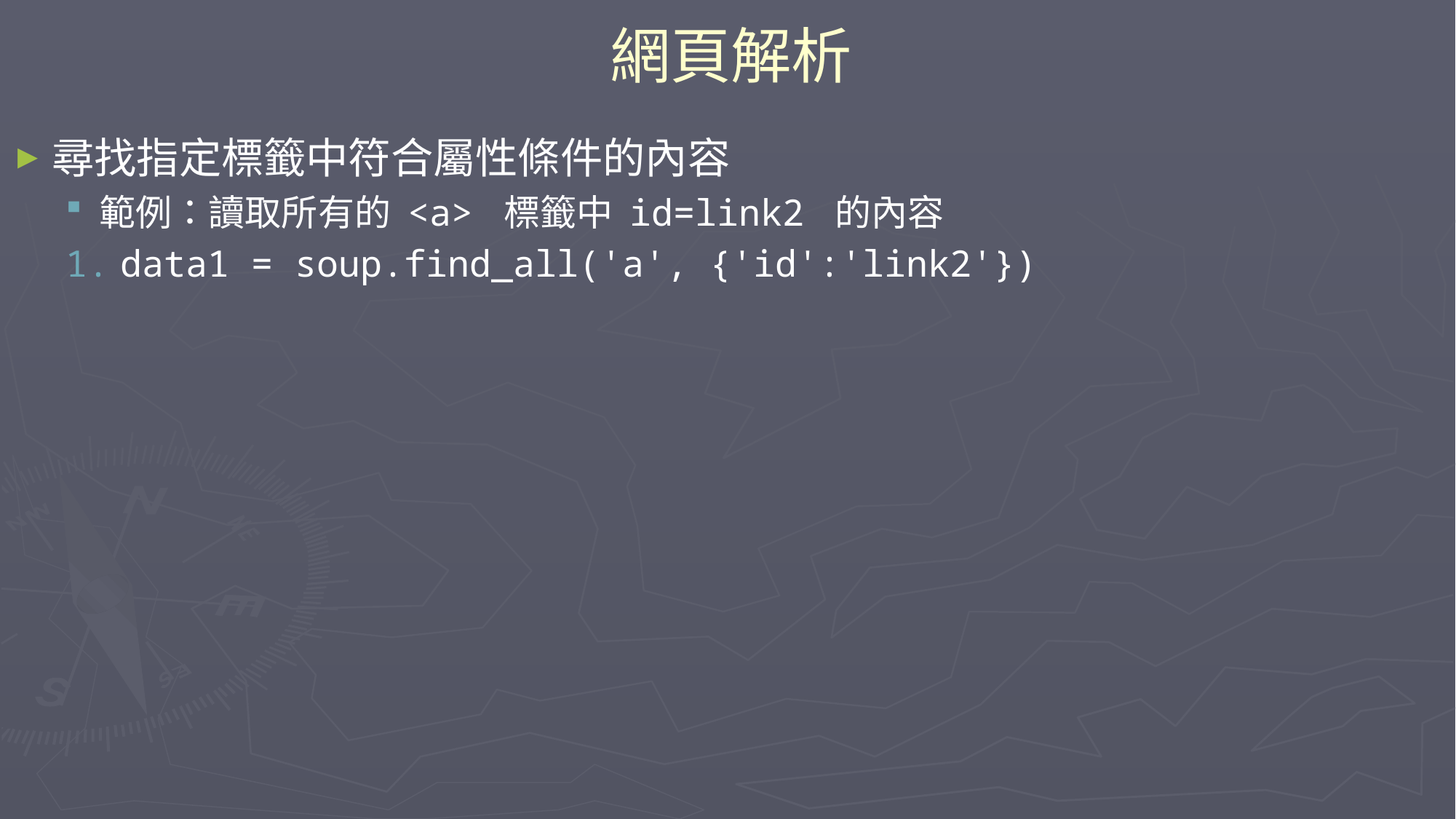

# 網頁解析
尋找指定標籤中符合屬性條件的內容
範例：讀取所有的 <a> 標籤中 id=link2 的內容
data1 = soup.find_all('a', {'id':'link2'})